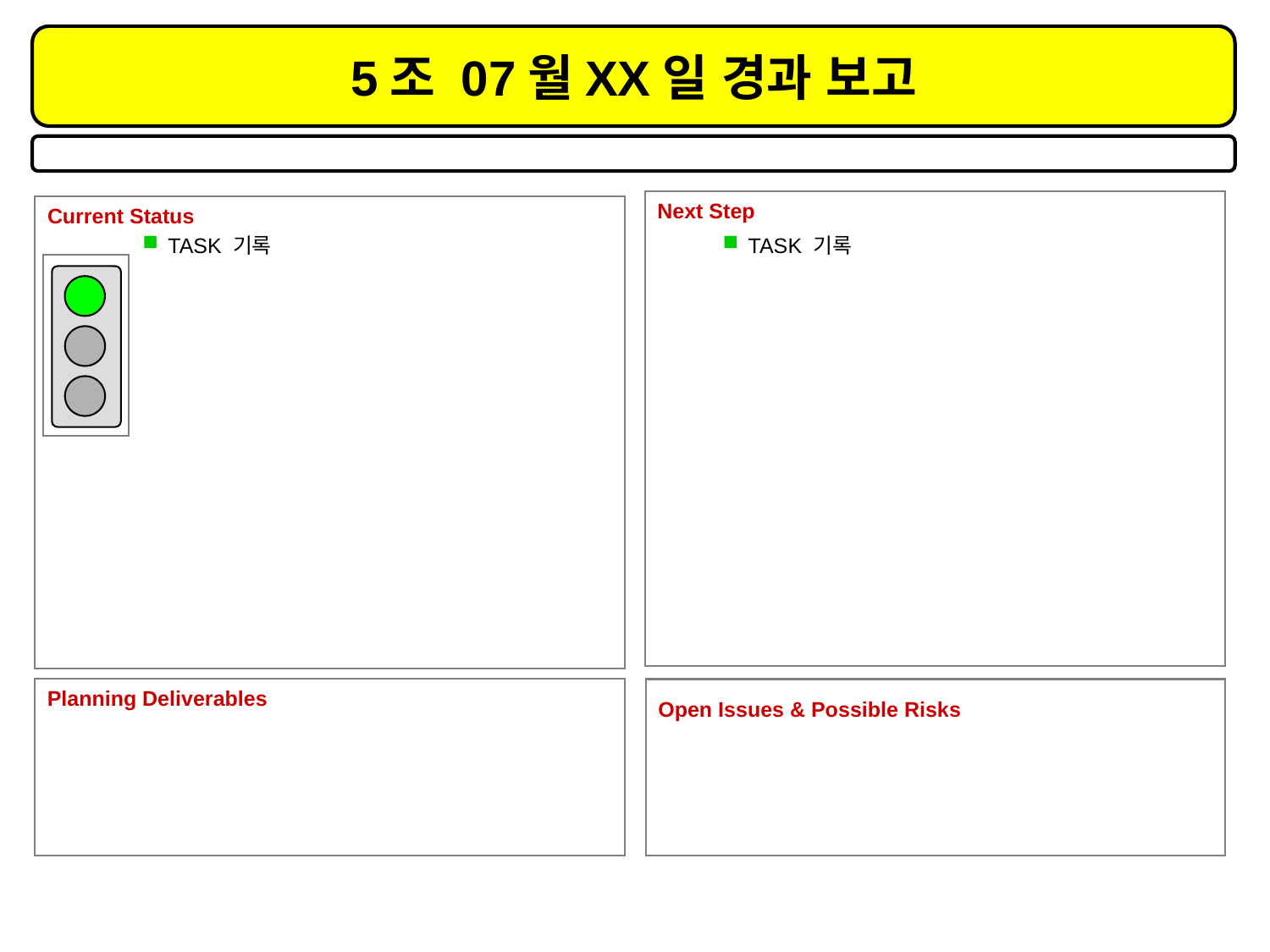

5조 07월XX일 경과 보고

Next Step
Current Status

TASK 기록

TASK 기록

Planning Deliverables

Open Issues & Possible Risks